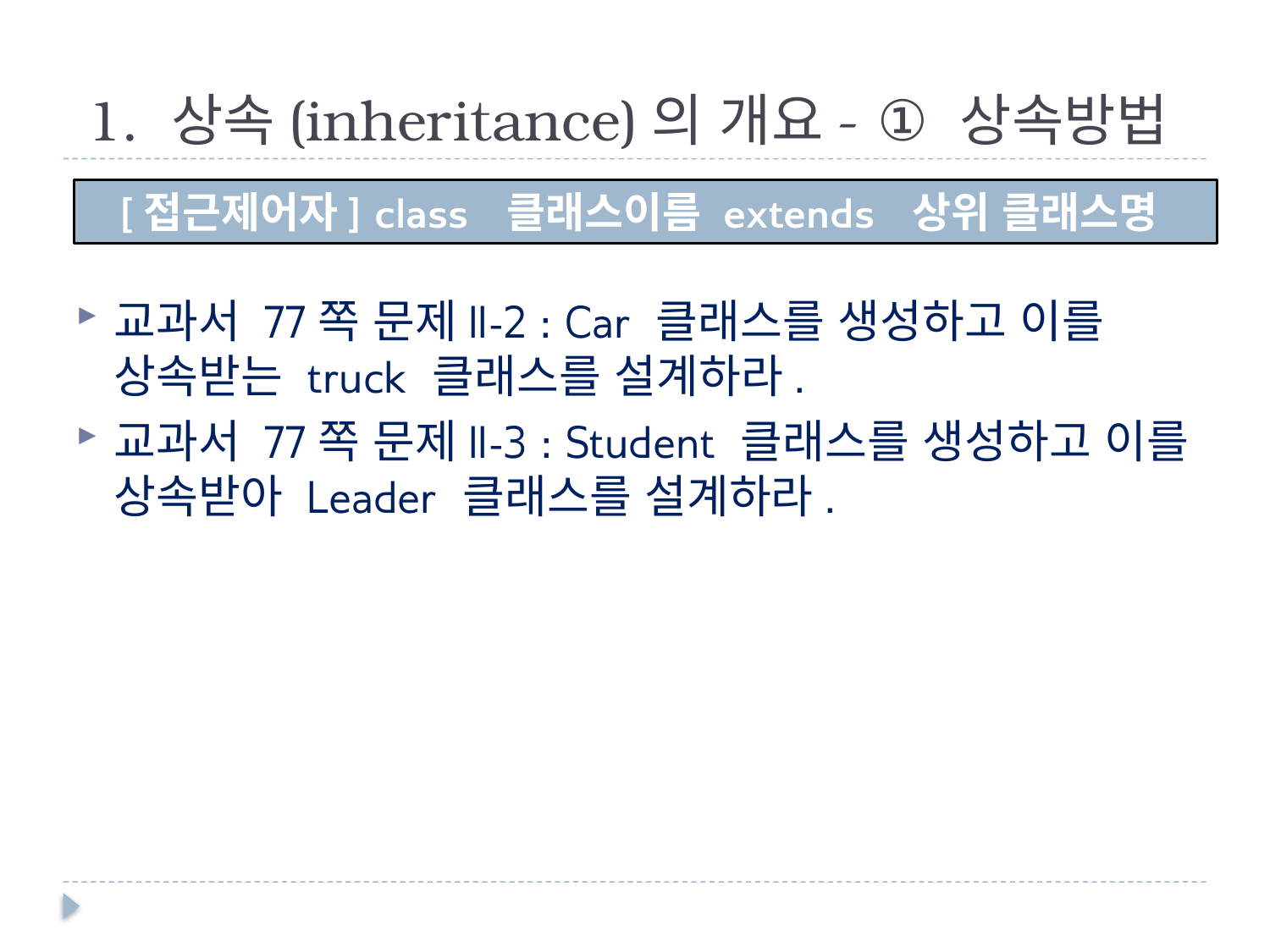

# 1. 상속(inheritance)의 개요- ① 상속방법
[접근제어자] class  클래스이름 extends  상위 클래스명
교과서 77쪽 문제II-2 : Car 클래스를 생성하고 이를 상속받는 truck 클래스를 설계하라.
교과서 77쪽 문제II-3 : Student 클래스를 생성하고 이를 상속받아 Leader 클래스를 설계하라.